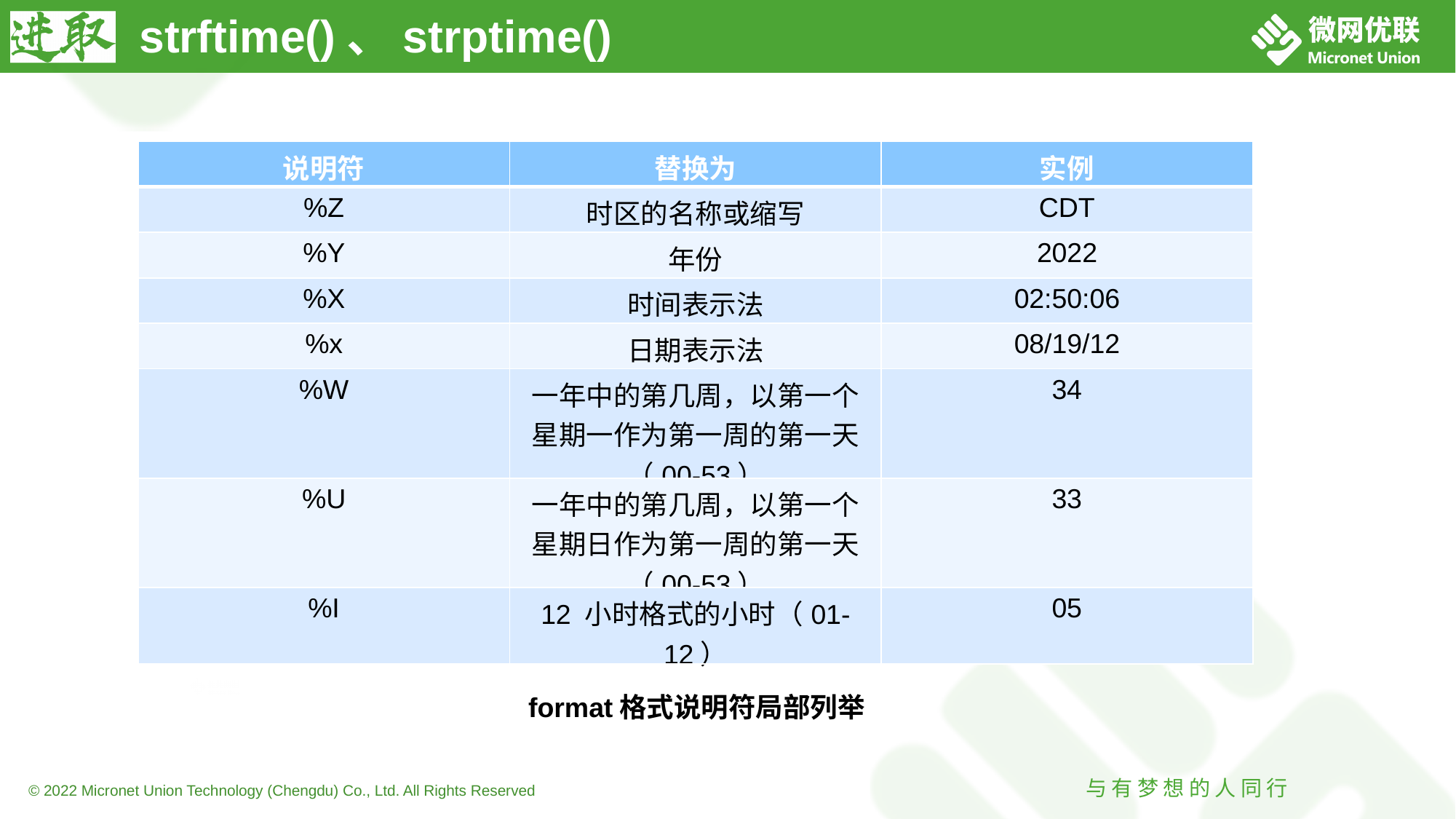

strftime()、strptime()
| 说明符 | 替换为 | 实例 |
| --- | --- | --- |
| %Z | 时区的名称或缩写 | CDT |
| %Y | 年份 | 2022 |
| %X | 时间表示法 | 02:50:06 |
| %x | 日期表示法 | 08/19/12 |
| %W | 一年中的第几周，以第一个星期一作为第一周的第一天（00-53） | 34 |
| %U | 一年中的第几周，以第一个星期日作为第一周的第一天（00-53） | 33 |
| %I | 12 小时格式的小时（01-12） | 05 |
format格式说明符局部列举